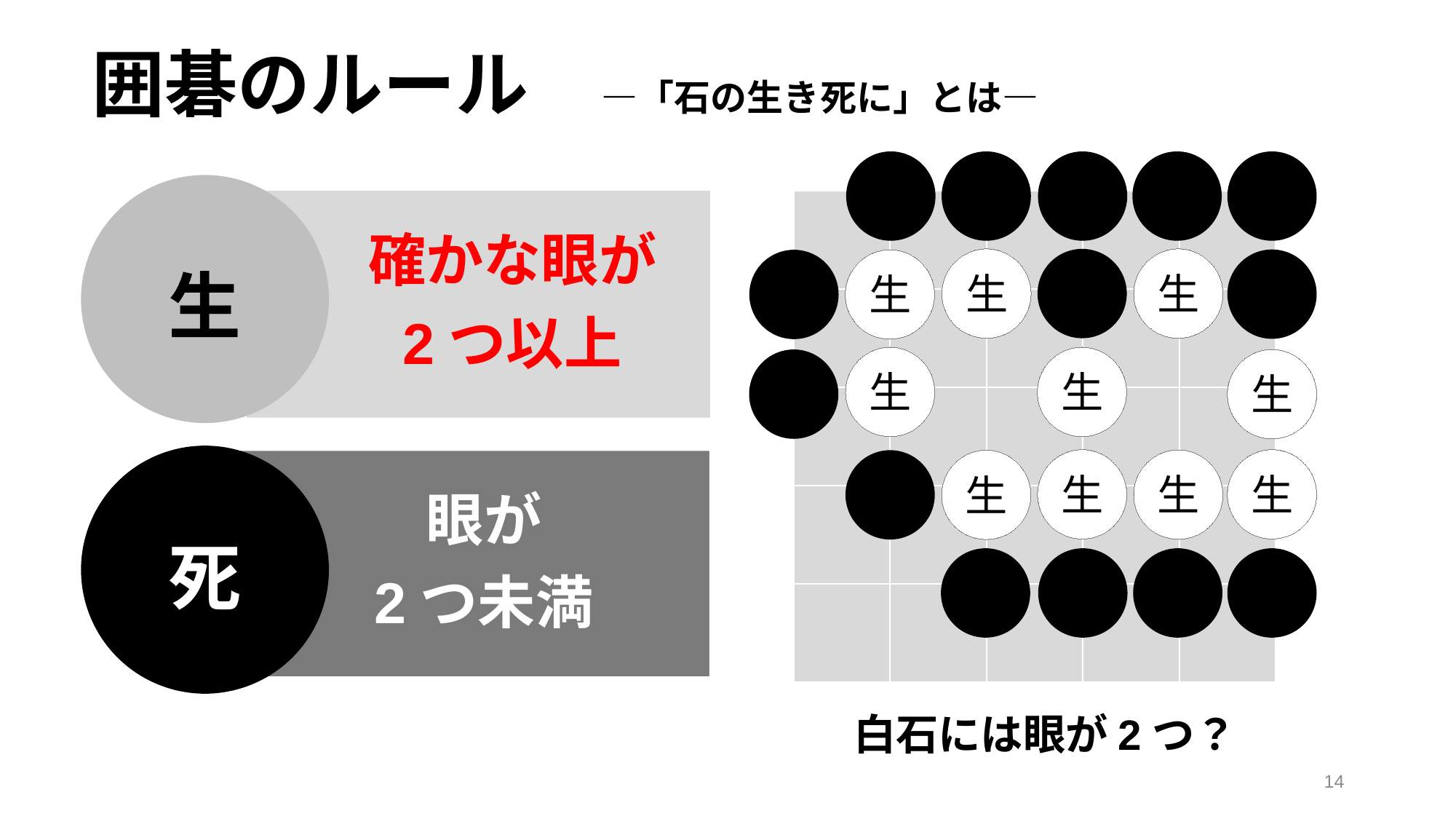

囲碁のルール　―「石の生き死に」とは―

生

確かな眼が
2つ以上

生
生

生

生
生
生

死
生
生
生
生

眼が
2つ未満

白石には眼が2つ？
14